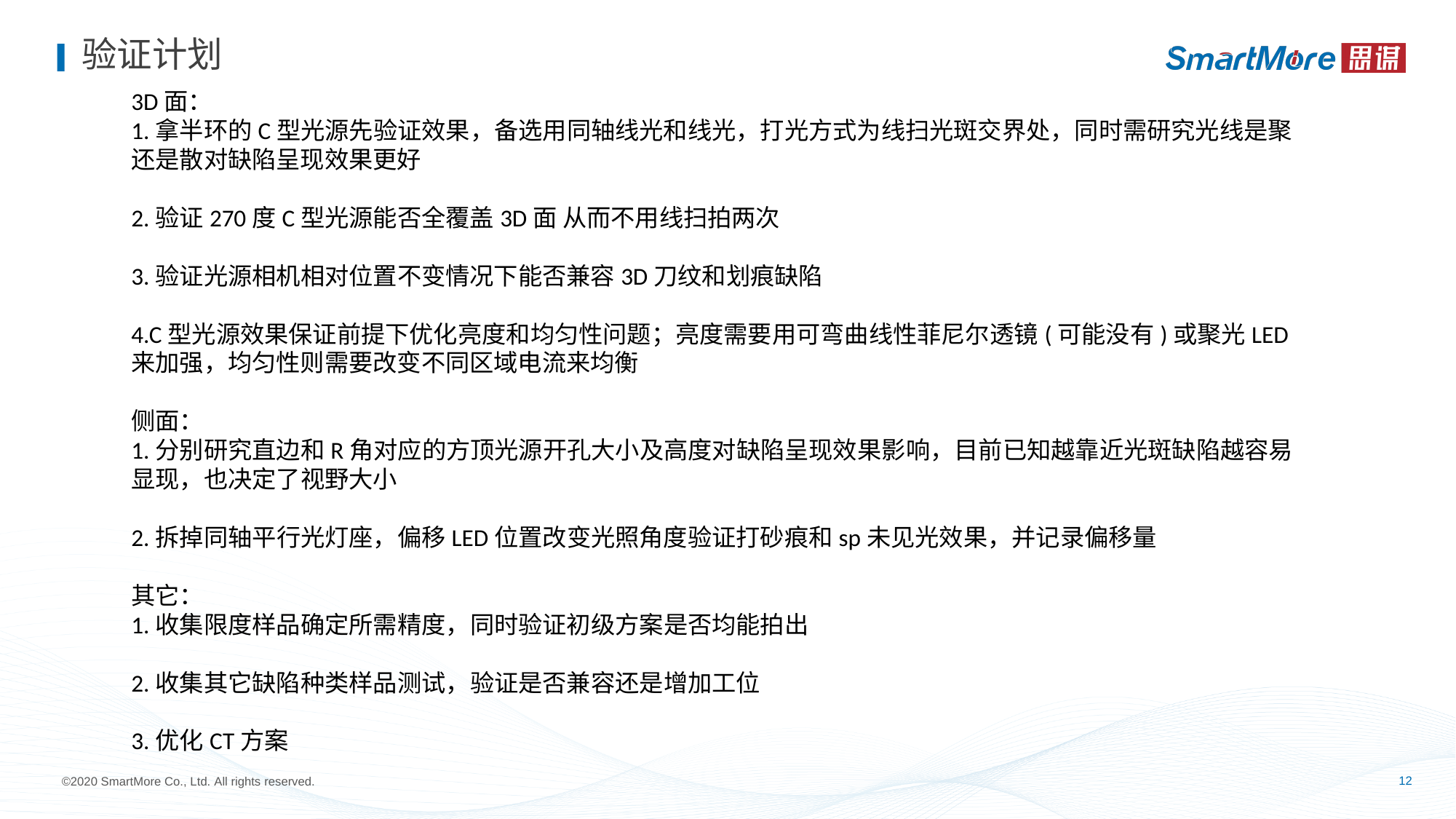

# 验证计划
3D面：
1.拿半环的C型光源先验证效果，备选用同轴线光和线光，打光方式为线扫光斑交界处，同时需研究光线是聚还是散对缺陷呈现效果更好

2.验证270度C型光源能否全覆盖3D面 从而不用线扫拍两次

3.验证光源相机相对位置不变情况下能否兼容3D刀纹和划痕缺陷

4.C型光源效果保证前提下优化亮度和均匀性问题；亮度需要用可弯曲线性菲尼尔透镜(可能没有)或聚光LED来加强，均匀性则需要改变不同区域电流来均衡

侧面：
1.分别研究直边和R角对应的方顶光源开孔大小及高度对缺陷呈现效果影响，目前已知越靠近光斑缺陷越容易显现，也决定了视野大小

2.拆掉同轴平行光灯座，偏移LED位置改变光照角度验证打砂痕和sp未见光效果，并记录偏移量

其它：
1.收集限度样品确定所需精度，同时验证初级方案是否均能拍出

2.收集其它缺陷种类样品测试，验证是否兼容还是增加工位

3.优化CT方案